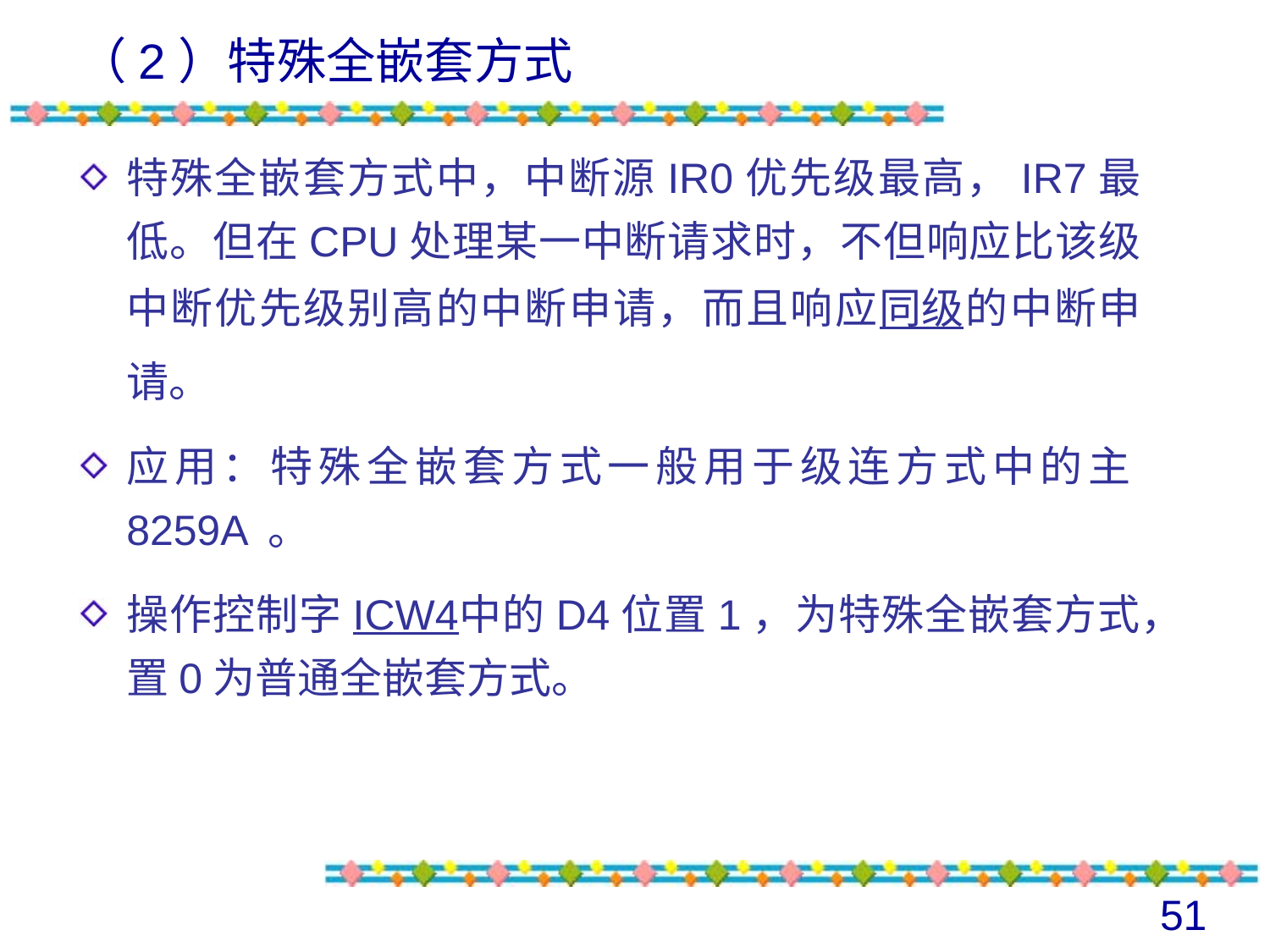

# （2）特殊全嵌套方式
特殊全嵌套方式中，中断源IR0优先级最高，IR7最低。但在CPU处理某一中断请求时，不但响应比该级中断优先级别高的中断申请，而且响应同级的中断申请。
应用：特殊全嵌套方式一般用于级连方式中的主8259A 。
操作控制字ICW4中的D4位置1，为特殊全嵌套方式，置0为普通全嵌套方式。